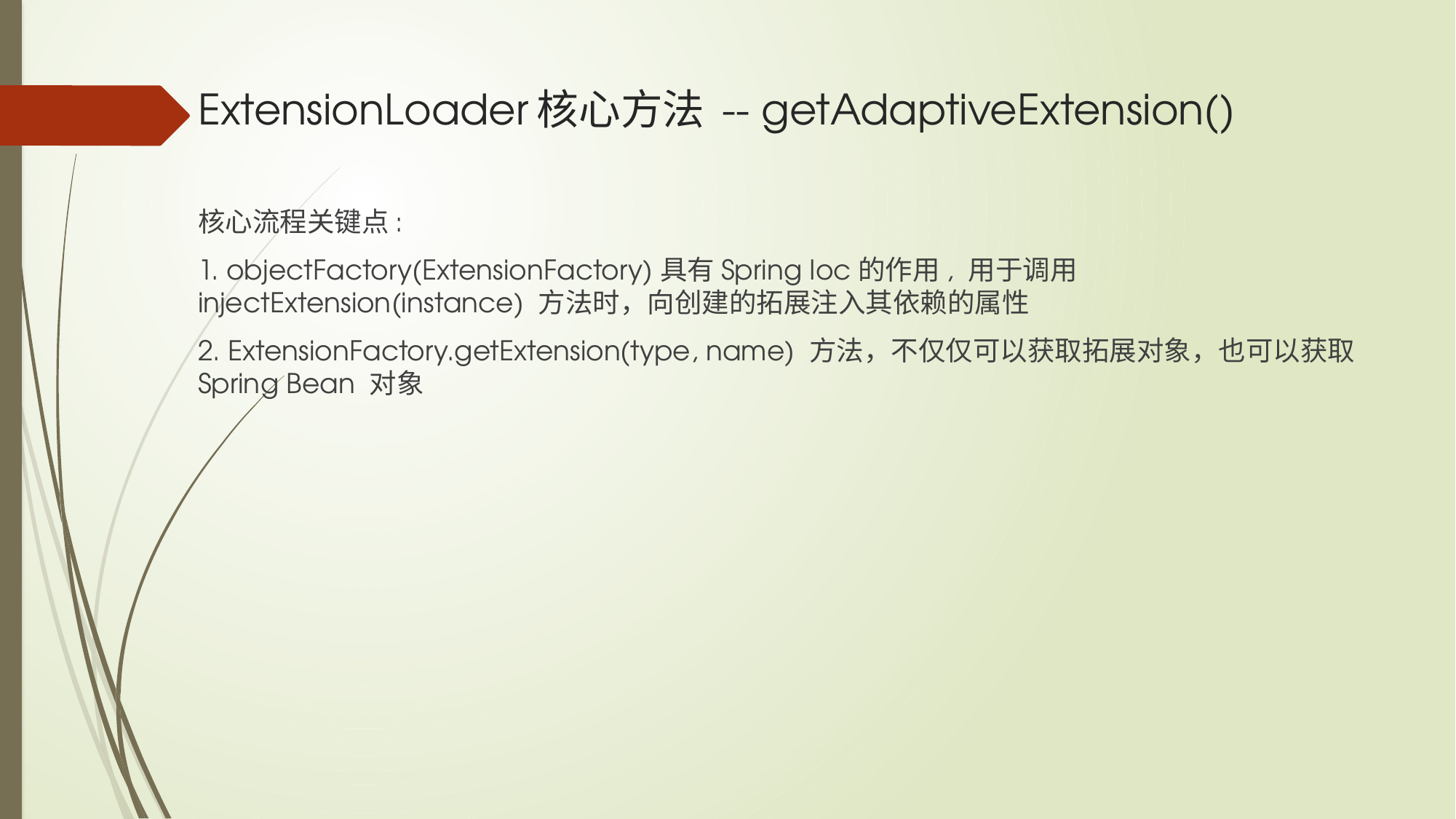

# ExtensionLoader核心方法 -- getAdaptiveExtension()
核心流程关键点:
1. objectFactory(ExtensionFactory)具有Spring Ioc的作用, 用于调用 injectExtension(instance) 方法时，向创建的拓展注入其依赖的属性
2. ExtensionFactory.getExtension(type, name) 方法，不仅仅可以获取拓展对象，也可以获取 Spring Bean 对象